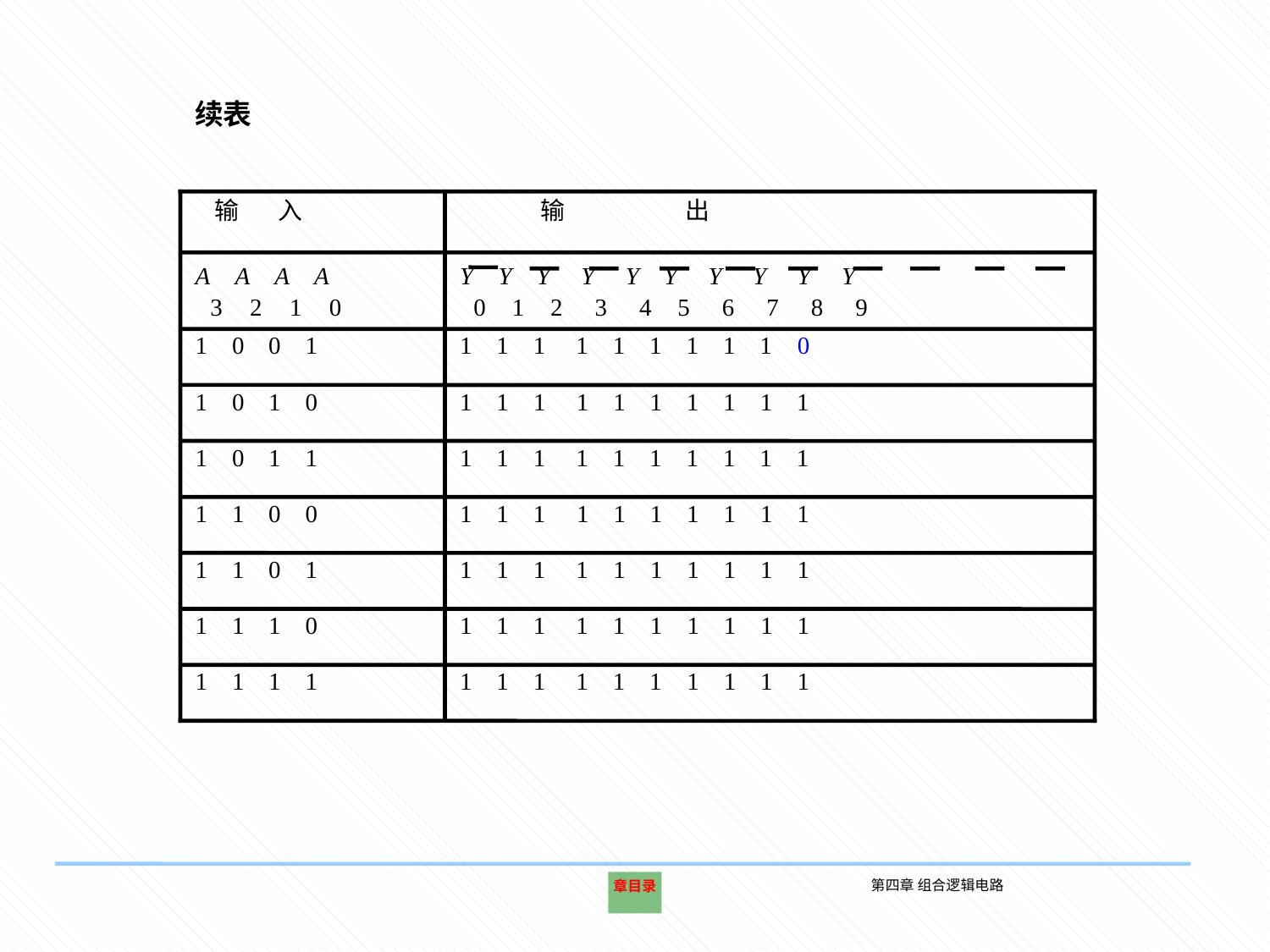

续表
    输       入

               输                      出

  A3  A2  A1  A0

  Y0  Y1  Y2   Y3   Y4  Y5   Y6   Y7   Y8   Y9

  1    0    0    1

  1    1    1     1    1    1    1    1    1    0
  1    0    1    0

  1    1    1     1    1    1    1    1    1    1
  1    0    1    1

  1    1    1     1    1    1    1    1    1    1
  1    1    0    0

  1    1    1     1    1    1    1    1    1    1
  1    1    0    1

  1    1    1     1    1    1    1    1    1    1
  1    1    1    0

  1    1    1     1    1    1    1    1    1    1
  1    1    1    1

  1    1    1     1    1    1    1    1    1    1

31
第四章 组合逻辑电路